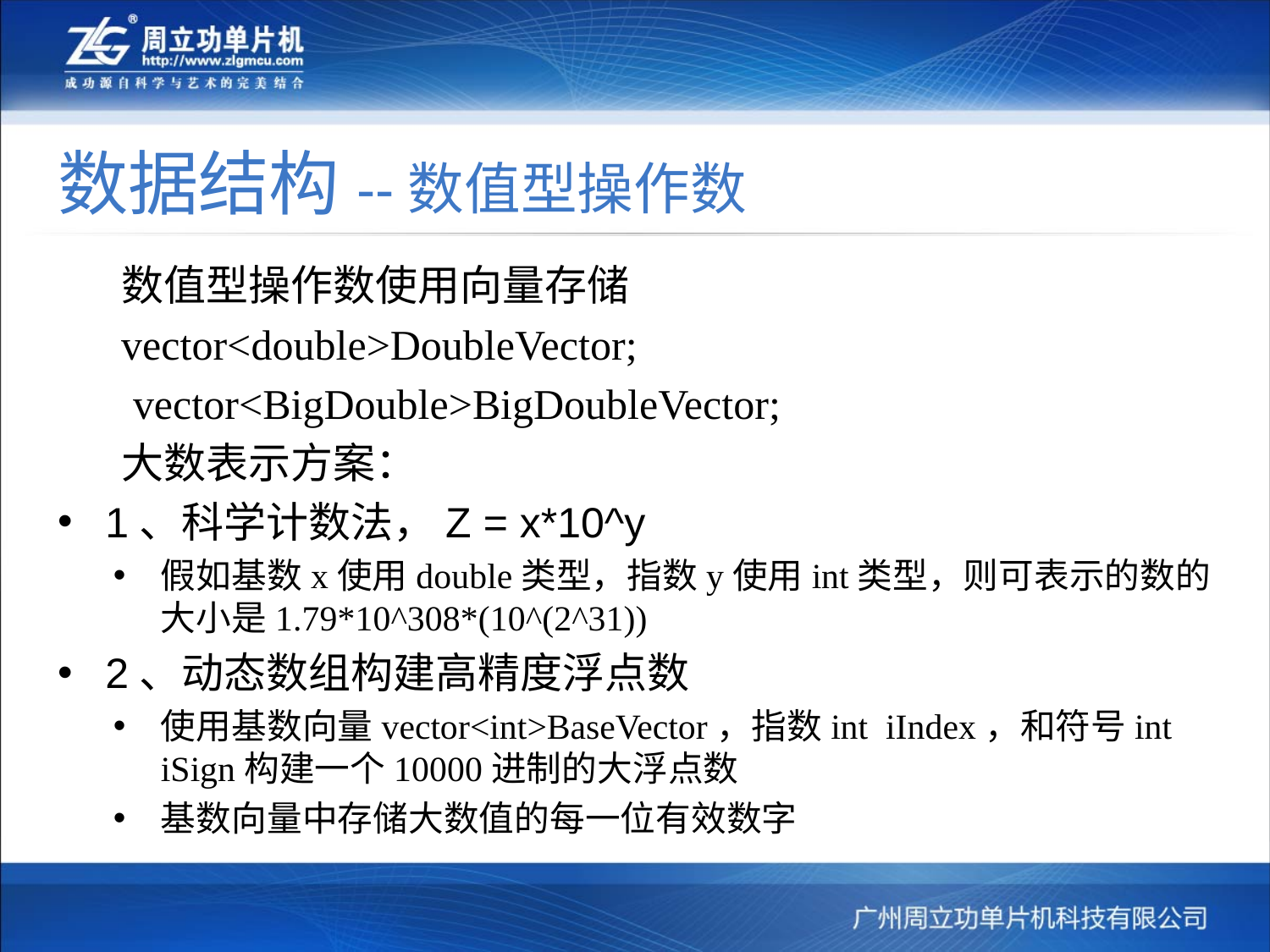

# 数据结构--数值型操作数
数值型操作数使用向量存储
vector<double>DoubleVector;
 vector<BigDouble>BigDoubleVector;
大数表示方案：
1、科学计数法，Z = x*10^y
假如基数x使用double类型，指数y使用int类型，则可表示的数的大小是1.79*10^308*(10^(2^31))
2、动态数组构建高精度浮点数
使用基数向量vector<int>BaseVector，指数int  iIndex，和符号int  iSign构建一个10000进制的大浮点数
基数向量中存储大数值的每一位有效数字